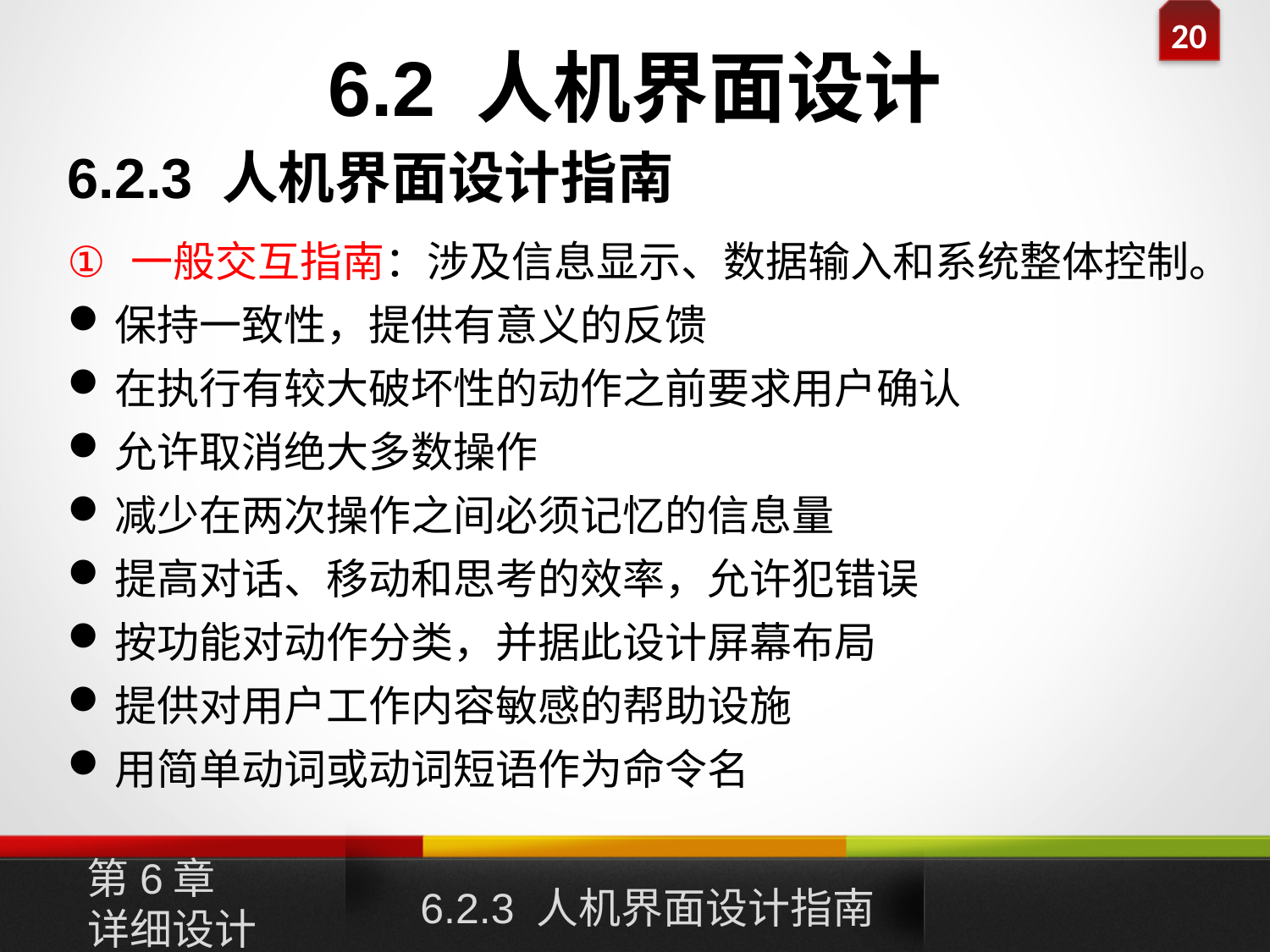

# 6.2 人机界面设计
6.2.3 人机界面设计指南
一般交互指南：涉及信息显示、数据输入和系统整体控制。
保持一致性，提供有意义的反馈
在执行有较大破坏性的动作之前要求用户确认
允许取消绝大多数操作
减少在两次操作之间必须记忆的信息量
提高对话、移动和思考的效率，允许犯错误
按功能对动作分类，并据此设计屏幕布局
提供对用户工作内容敏感的帮助设施
用简单动词或动词短语作为命令名
第6章
详细设计
6.2.3 人机界面设计指南